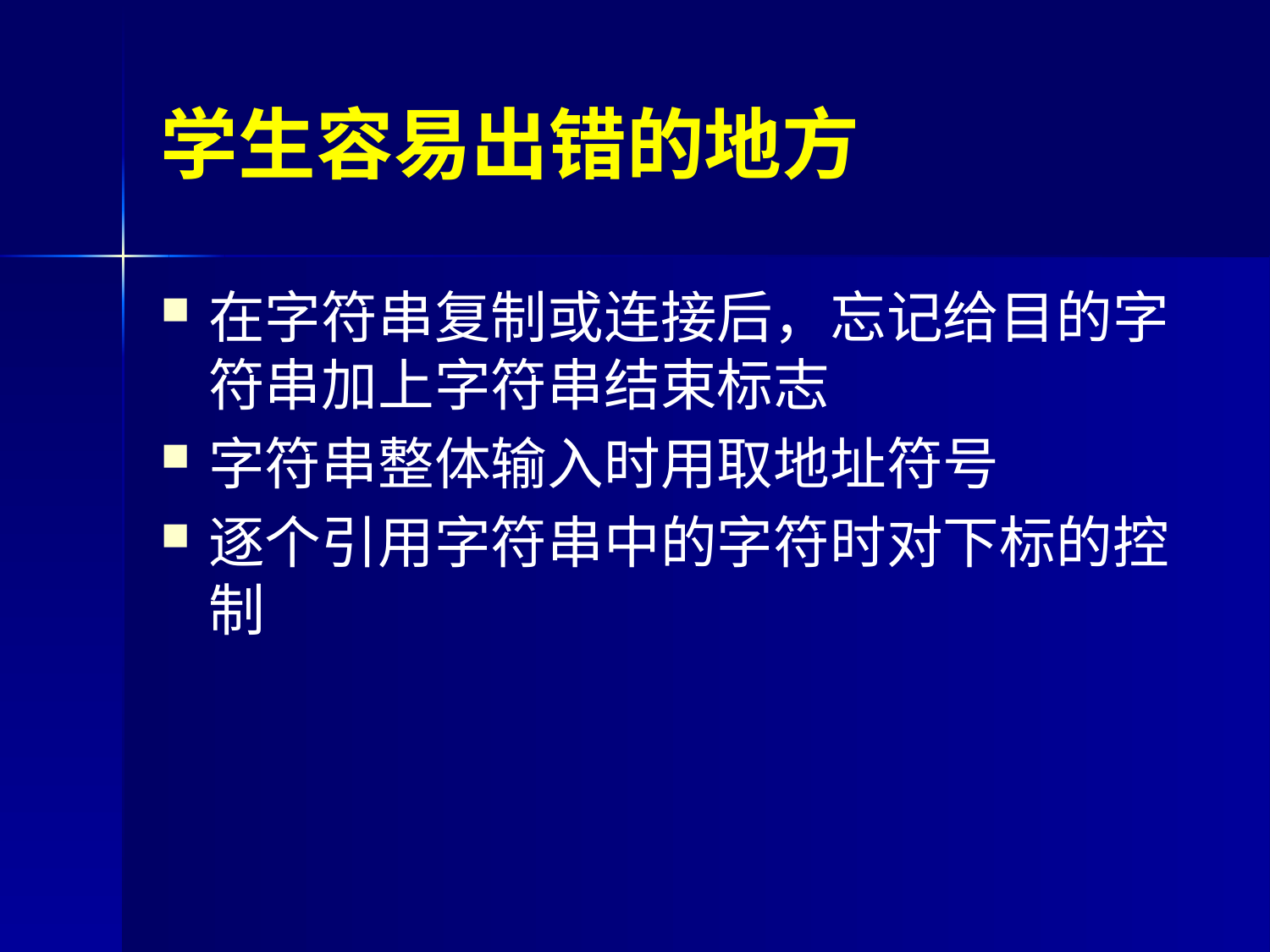

# 学生容易出错的地方
在字符串复制或连接后，忘记给目的字符串加上字符串结束标志
字符串整体输入时用取地址符号
逐个引用字符串中的字符时对下标的控制